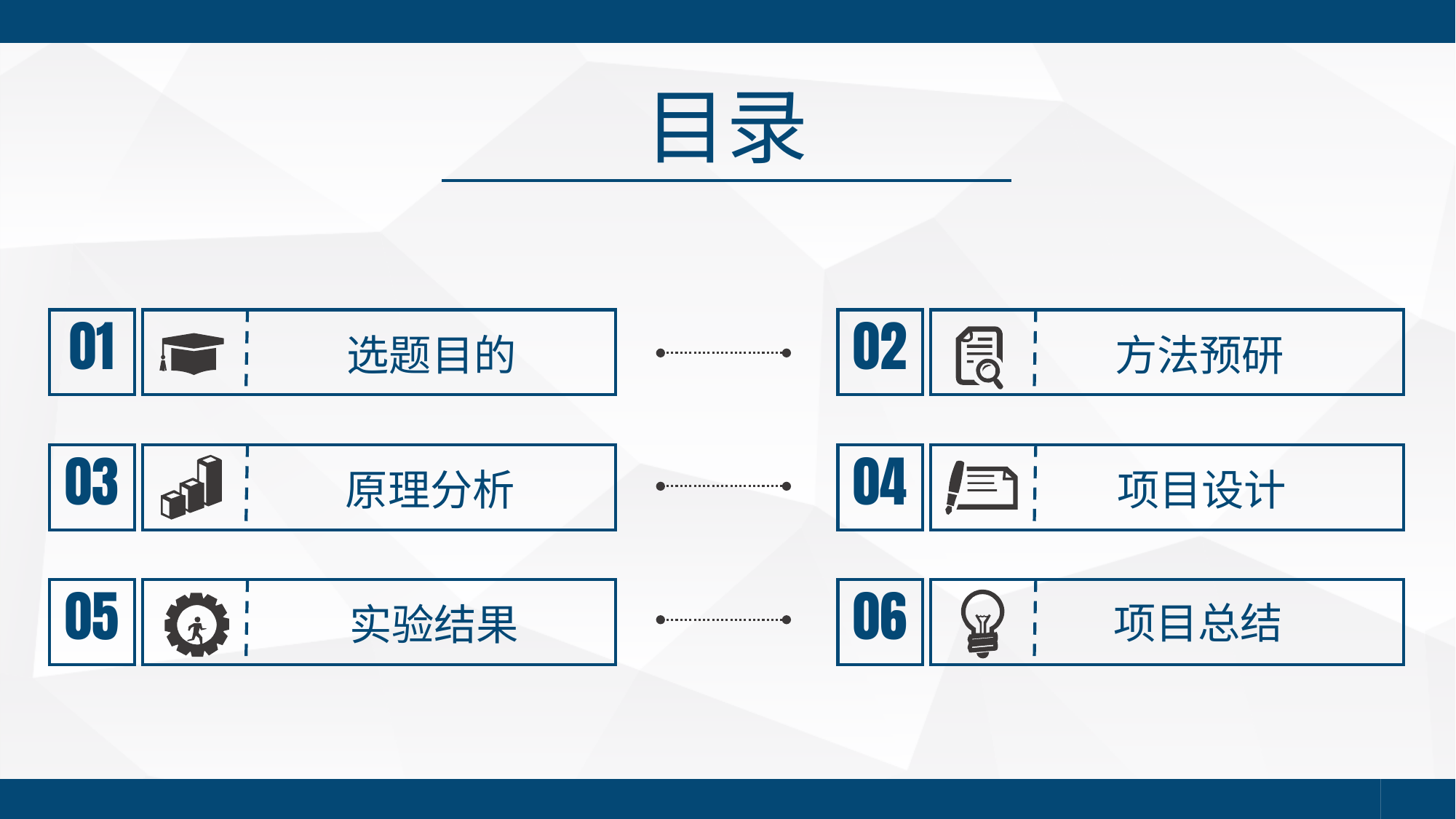

目录

01

选题目的

02

方法预研

03

原理分析

04

项目设计

05

实验结果

06

项目总结